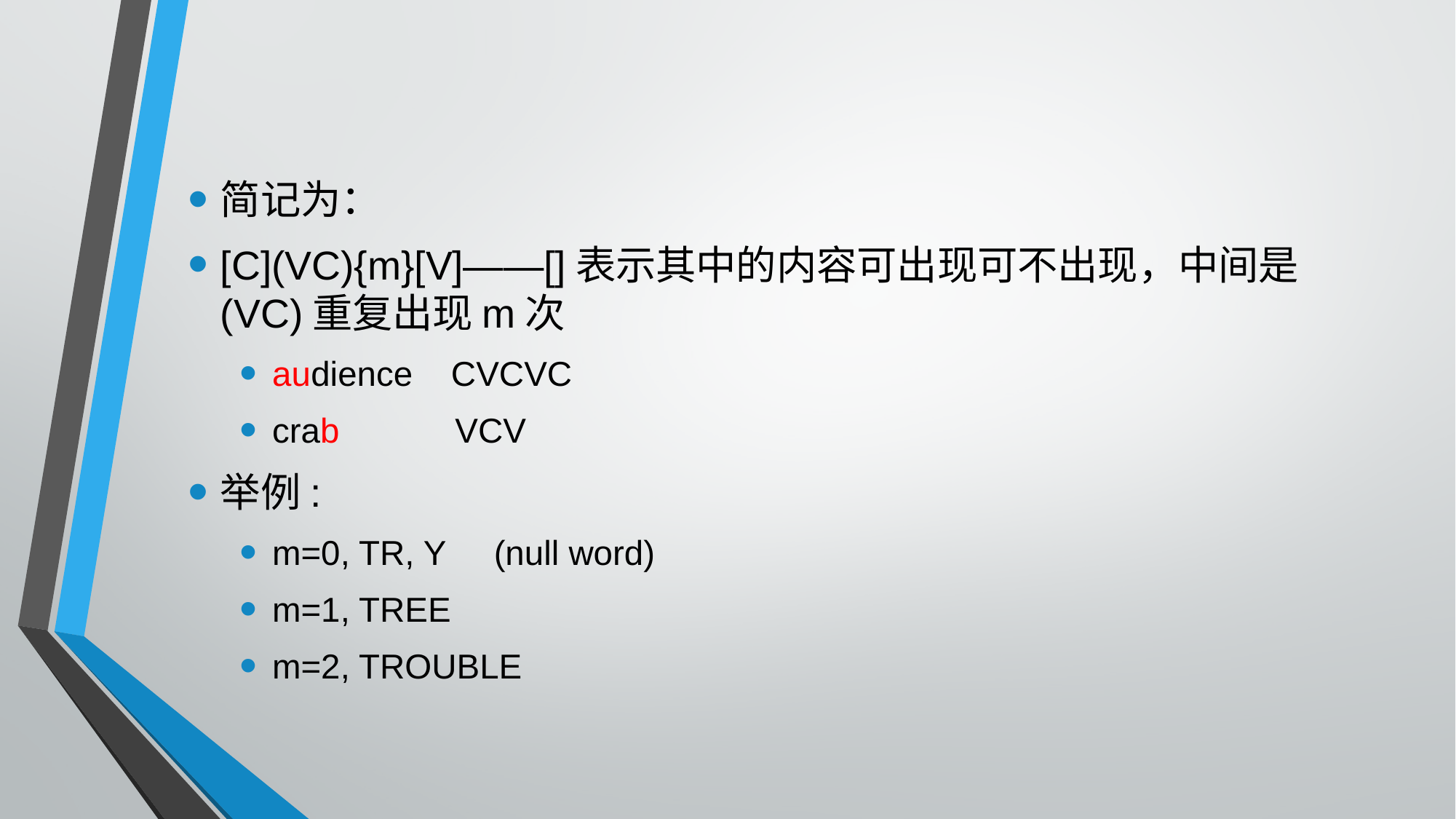

简记为：
[C](VC){m}[V]——[]表示其中的内容可出现可不出现，中间是(VC)重复出现m次
audience    CVCVC
crab            VCV
举例:
m=0, TR, Y     (null word)
m=1, TREE
m=2, TROUBLE